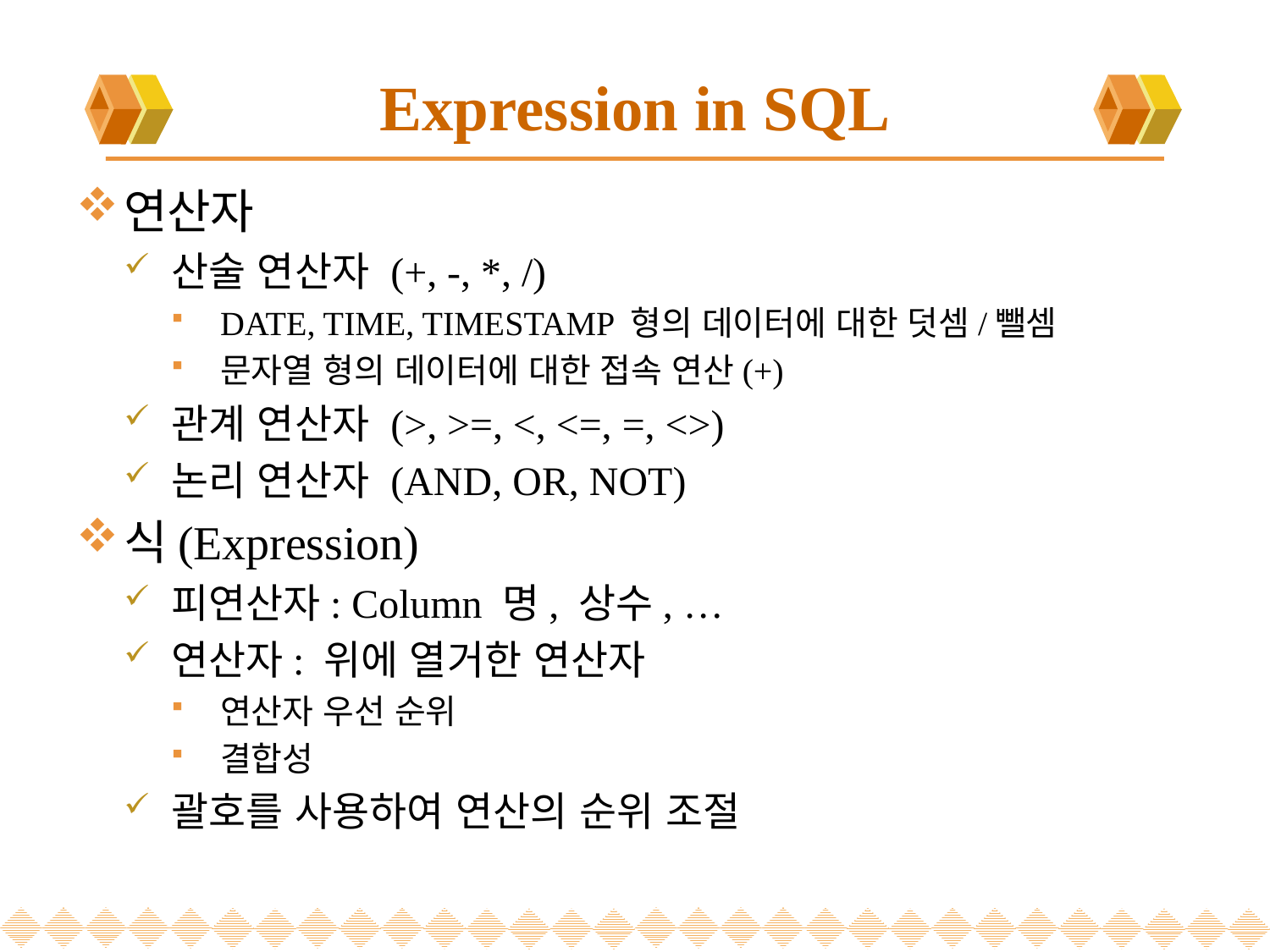

# Expression in SQL
연산자
산술 연산자 (+, -, *, /)
DATE, TIME, TIMESTAMP 형의 데이터에 대한 덧셈/뺄셈
문자열 형의 데이터에 대한 접속 연산(+)
관계 연산자 (>, >=, <, <=, =, <>)
논리 연산자 (AND, OR, NOT)
식(Expression)
피연산자: Column 명, 상수, …
연산자: 위에 열거한 연산자
연산자 우선 순위
결합성
괄호를 사용하여 연산의 순위 조절